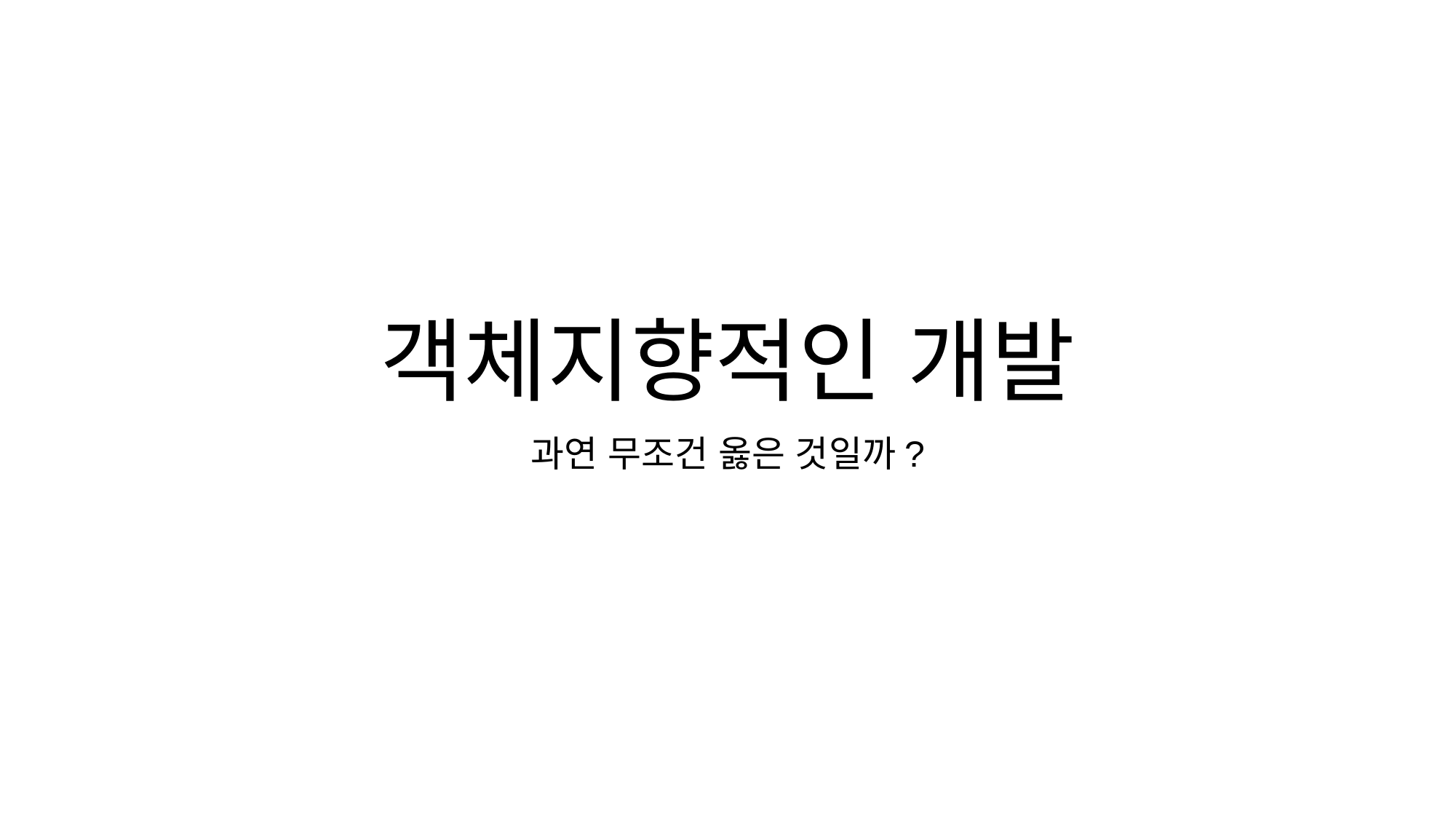

# 객체지향적인 개발
과연 무조건 옳은 것일까?